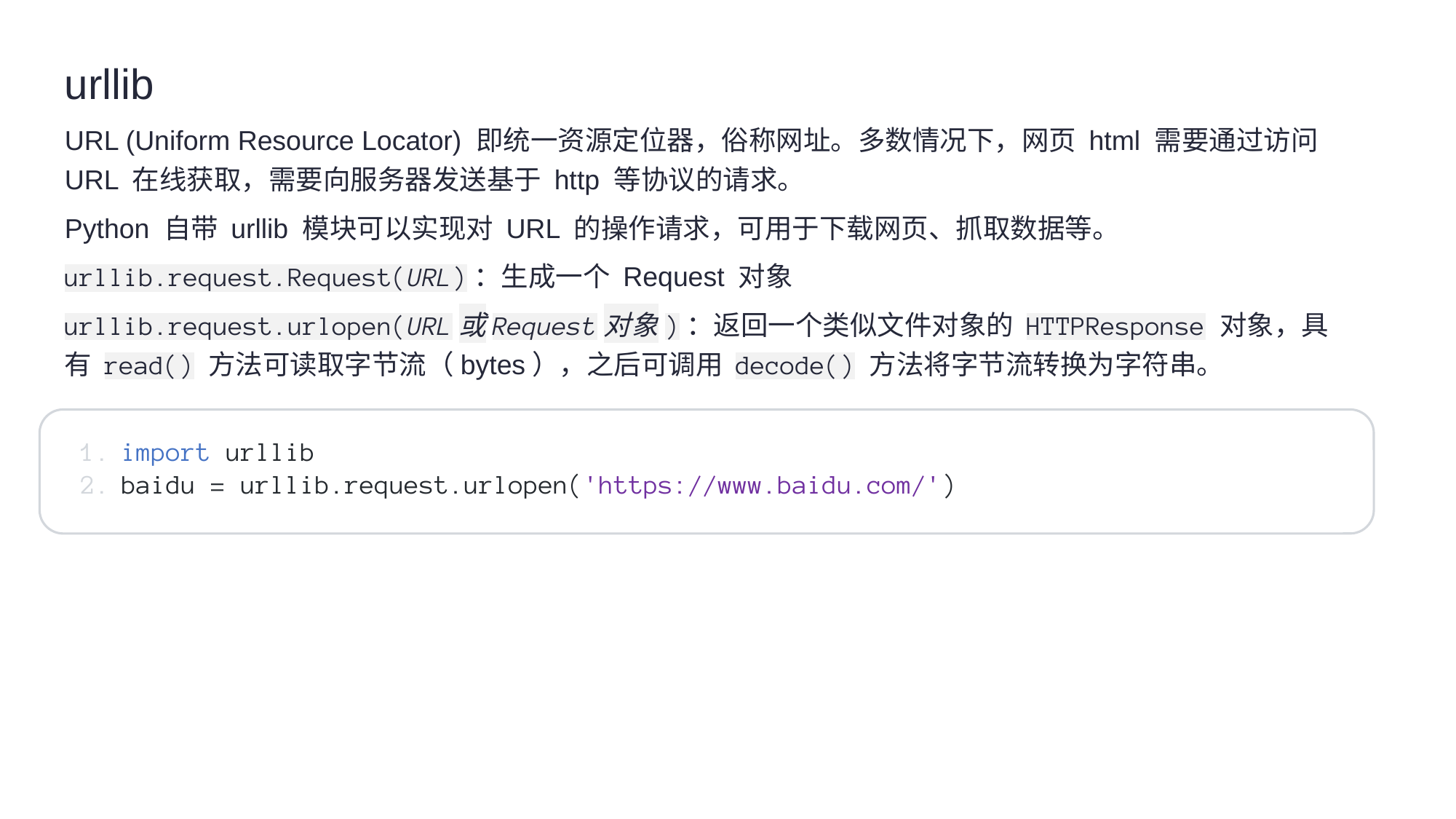

urllib
URL (Uniform Resource Locator) 即统一资源定位器，俗称网址。多数情况下，网页 html 需要通过访问 URL 在线获取，需要向服务器发送基于 http 等协议的请求。
Python 自带 urllib 模块可以实现对 URL 的操作请求，可用于下载网页、抓取数据等。
urllib.request.Request(URL)：生成一个 Request 对象
urllib.request.urlopen(URL或Request对象)：返回一个类似文件对象的 HTTPResponse 对象，具有 read() 方法可读取字节流（bytes），之后可调用 decode() 方法将字节流转换为字符串。
import urllib
baidu = urllib.request.urlopen('https://www.baidu.com/')